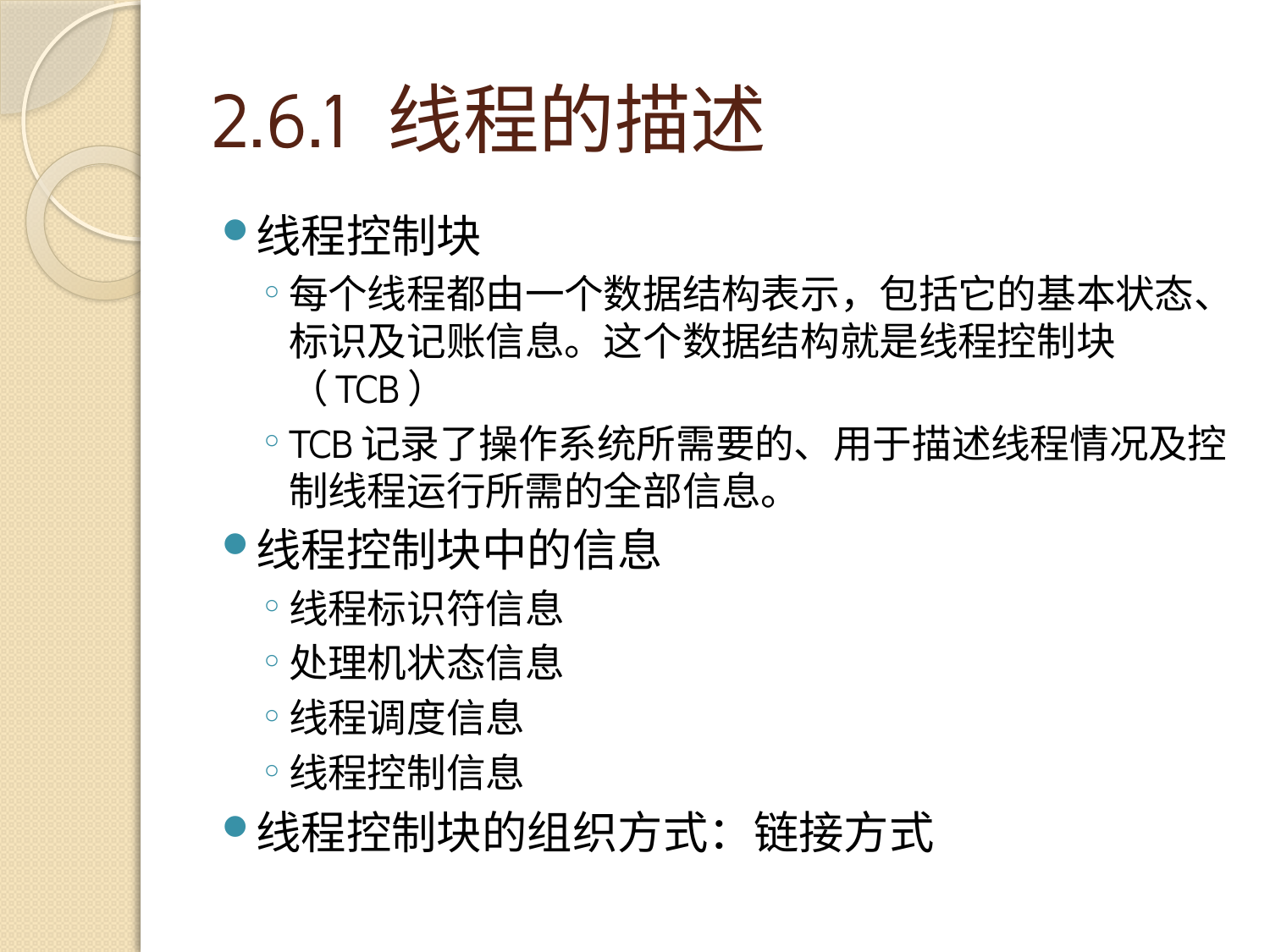

# 2.6.1 线程的描述
线程控制块
每个线程都由一个数据结构表示，包括它的基本状态、标识及记账信息。这个数据结构就是线程控制块（TCB）
TCB记录了操作系统所需要的、用于描述线程情况及控制线程运行所需的全部信息。
线程控制块中的信息
线程标识符信息
处理机状态信息
线程调度信息
线程控制信息
线程控制块的组织方式：链接方式